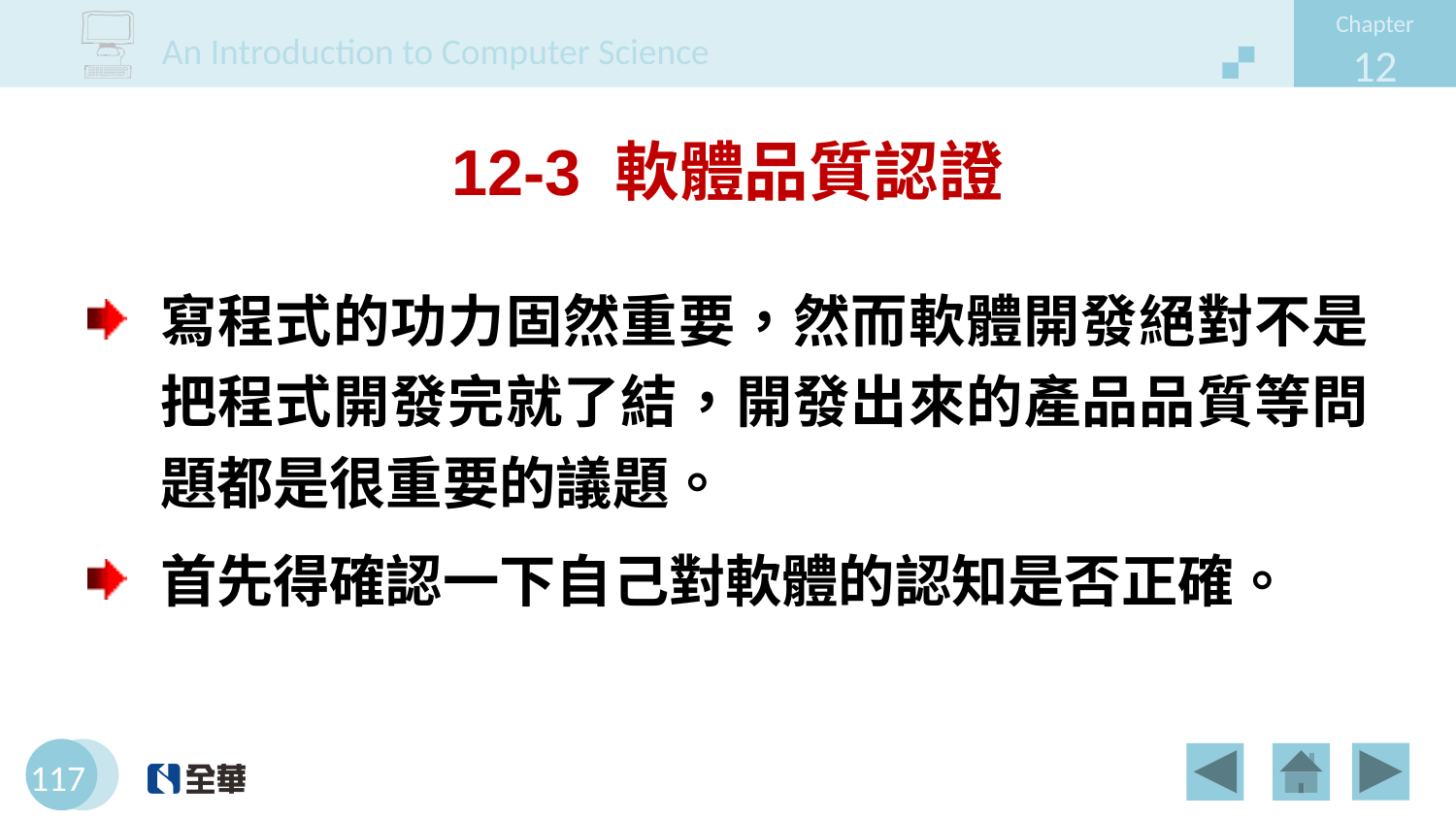

# 12-3 軟體品質認證
寫程式的功力固然重要，然而軟體開發絕對不是把程式開發完就了結，開發出來的產品品質等問題都是很重要的議題。
首先得確認一下自己對軟體的認知是否正確。